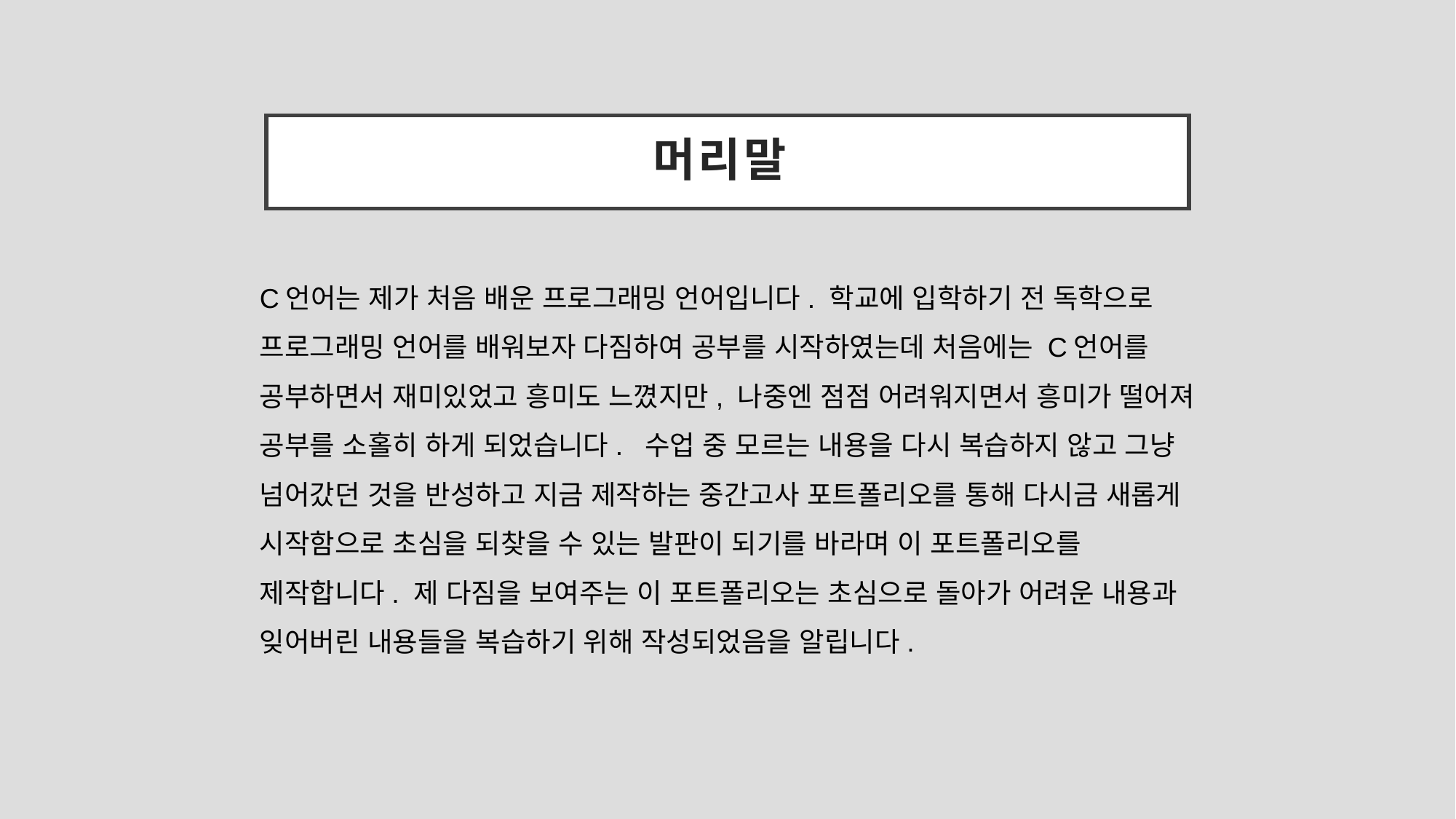

# 머리말
C언어는 제가 처음 배운 프로그래밍 언어입니다. 학교에 입학하기 전 독학으로 프로그래밍 언어를 배워보자 다짐하여 공부를 시작하였는데 처음에는 C언어를 공부하면서 재미있었고 흥미도 느꼈지만, 나중엔 점점 어려워지면서 흥미가 떨어져 공부를 소홀히 하게 되었습니다.  수업 중 모르는 내용을 다시 복습하지 않고 그냥 넘어갔던 것을 반성하고 지금 제작하는 중간고사 포트폴리오를 통해 다시금 새롭게 시작함으로 초심을 되찾을 수 있는 발판이 되기를 바라며 이 포트폴리오를 제작합니다. 제 다짐을 보여주는 이 포트폴리오는 초심으로 돌아가 어려운 내용과 잊어버린 내용들을 복습하기 위해 작성되었음을 알립니다.